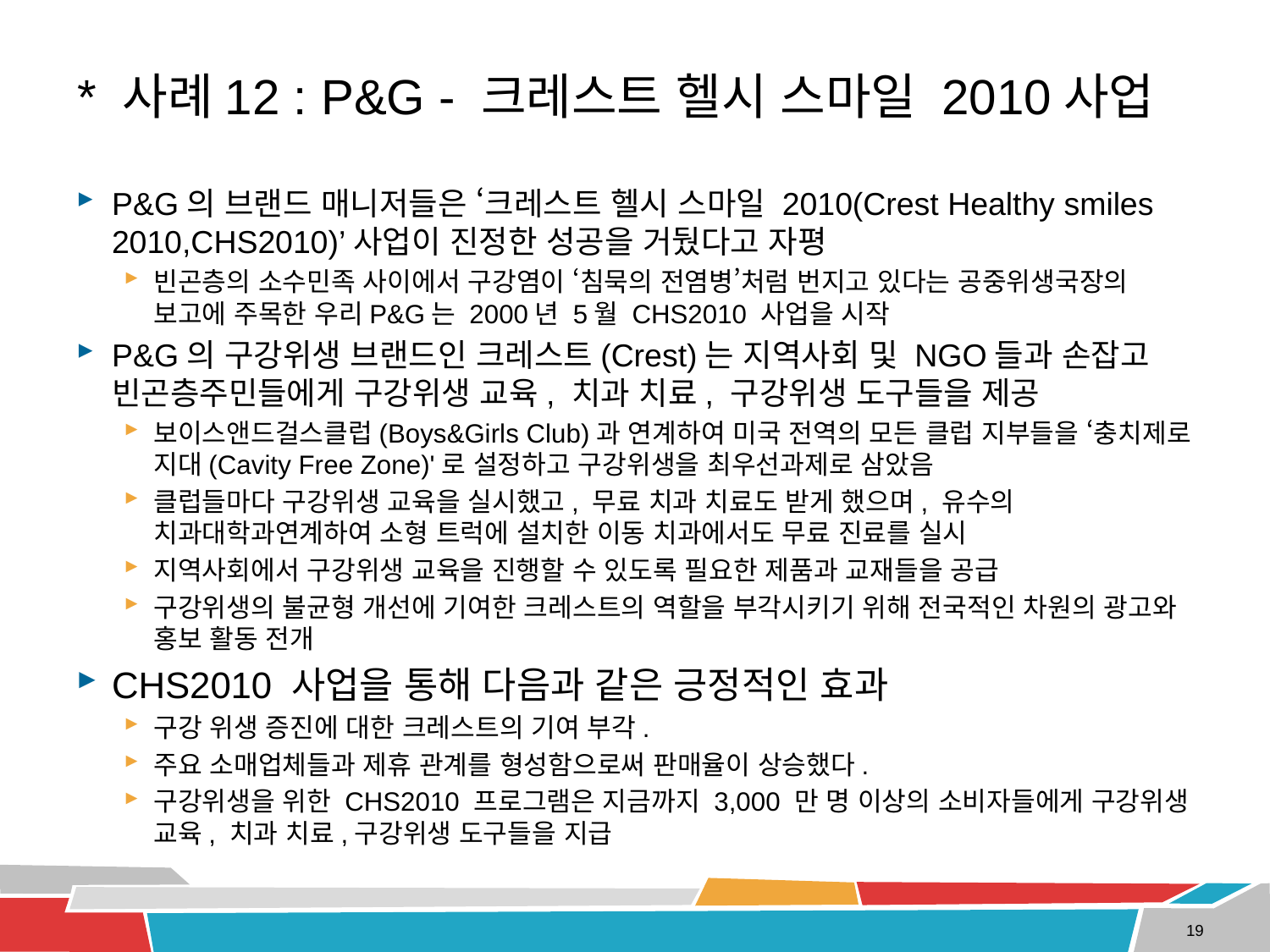

# * 사례12 : P&G - 크레스트 헬시 스마일 2010사업
P&G의 브랜드 매니저들은 ‘크레스트 헬시 스마일 2010(Crest Healthy smiles 2010,CHS2010)’사업이 진정한 성공을 거뒀다고 자평
빈곤층의 소수민족 사이에서 구강염이 ‘침묵의 전염병’처럼 번지고 있다는 공중위생국장의 보고에 주목한 우리P&G는 2000년 5월 CHS2010 사업을 시작
P&G의 구강위생 브랜드인 크레스트(Crest)는 지역사회 및 NGO들과 손잡고 빈곤층주민들에게 구강위생 교육, 치과 치료, 구강위생 도구들을 제공
보이스앤드걸스클럽(Boys&Girls Club)과 연계하여 미국 전역의 모든 클럽 지부들을 ‘충치제로 지대(Cavity Free Zone)'로 설정하고 구강위생을 최우선과제로 삼았음
클럽들마다 구강위생 교육을 실시했고, 무료 치과 치료도 받게 했으며, 유수의 치과대학과연계하여 소형 트럭에 설치한 이동 치과에서도 무료 진료를 실시
지역사회에서 구강위생 교육을 진행할 수 있도록 필요한 제품과 교재들을 공급
구강위생의 불균형 개선에 기여한 크레스트의 역할을 부각시키기 위해 전국적인 차원의 광고와 홍보 활동 전개
CHS2010 사업을 통해 다음과 같은 긍정적인 효과
구강 위생 증진에 대한 크레스트의 기여 부각.
주요 소매업체들과 제휴 관계를 형성함으로써 판매율이 상승했다.
구강위생을 위한 CHS2010 프로그램은 지금까지 3,000 만 명 이상의 소비자들에게 구강위생 교육, 치과 치료,구강위생 도구들을 지급
19